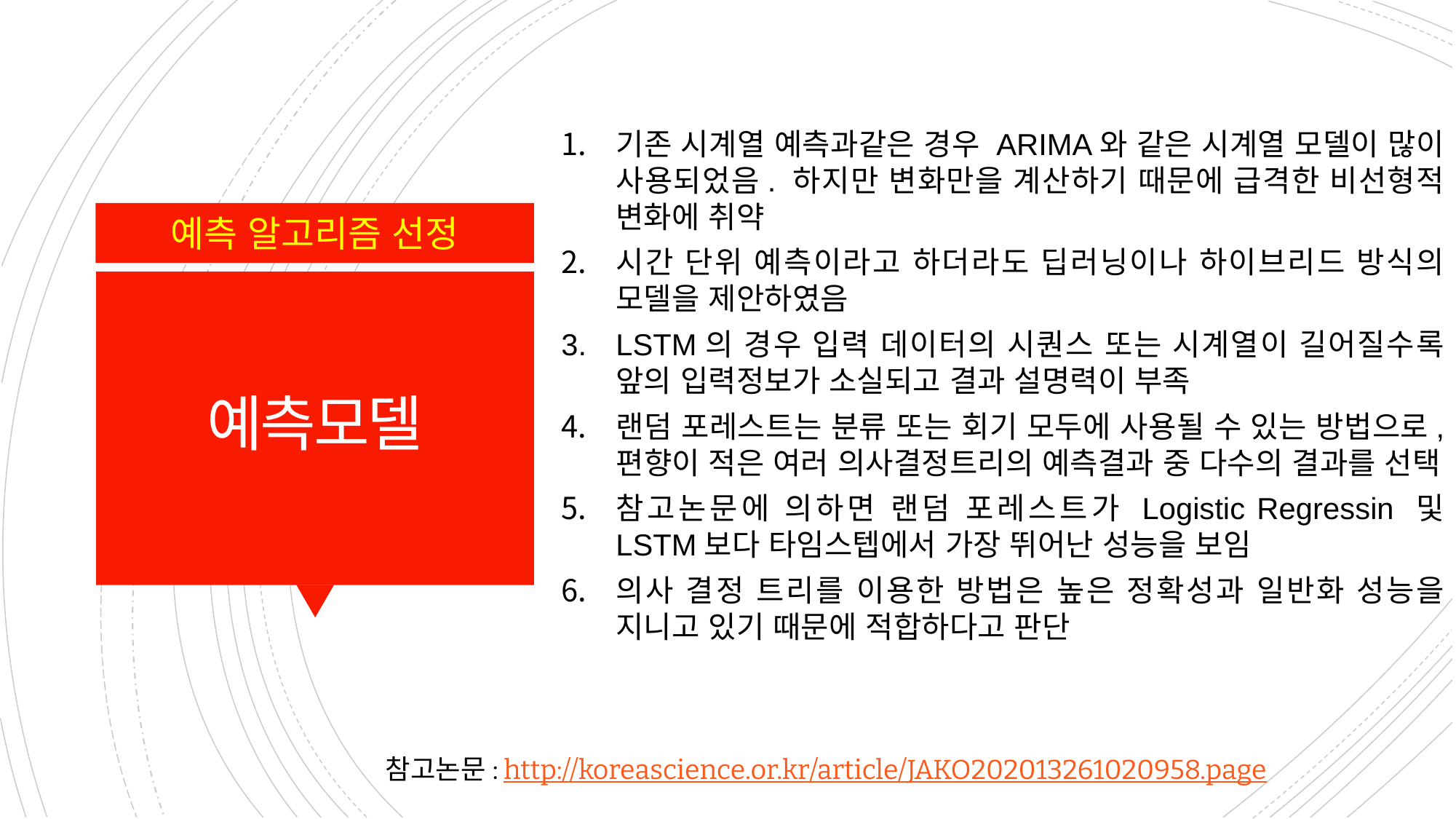

기존 시계열 예측과같은 경우 ARIMA와 같은 시계열 모델이 많이 사용되었음. 하지만 변화만을 계산하기 때문에 급격한 비선형적 변화에 취약
시간 단위 예측이라고 하더라도 딥러닝이나 하이브리드 방식의 모델을 제안하였음
LSTM의 경우 입력 데이터의 시퀀스 또는 시계열이 길어질수록 앞의 입력정보가 소실되고 결과 설명력이 부족
랜덤 포레스트는 분류 또는 회기 모두에 사용될 수 있는 방법으로, 편향이 적은 여러 의사결정트리의 예측결과 중 다수의 결과를 선택
참고논문에 의하면 랜덤 포레스트가 Logistic Regressin 및 LSTM보다 타임스텝에서 가장 뛰어난 성능을 보임
의사 결정 트리를 이용한 방법은 높은 정확성과 일반화 성능을 지니고 있기 때문에 적합하다고 판단
예측 알고리즘 선정
# 예측모델
참고논문: http://koreascience.or.kr/article/JAKO202013261020958.page